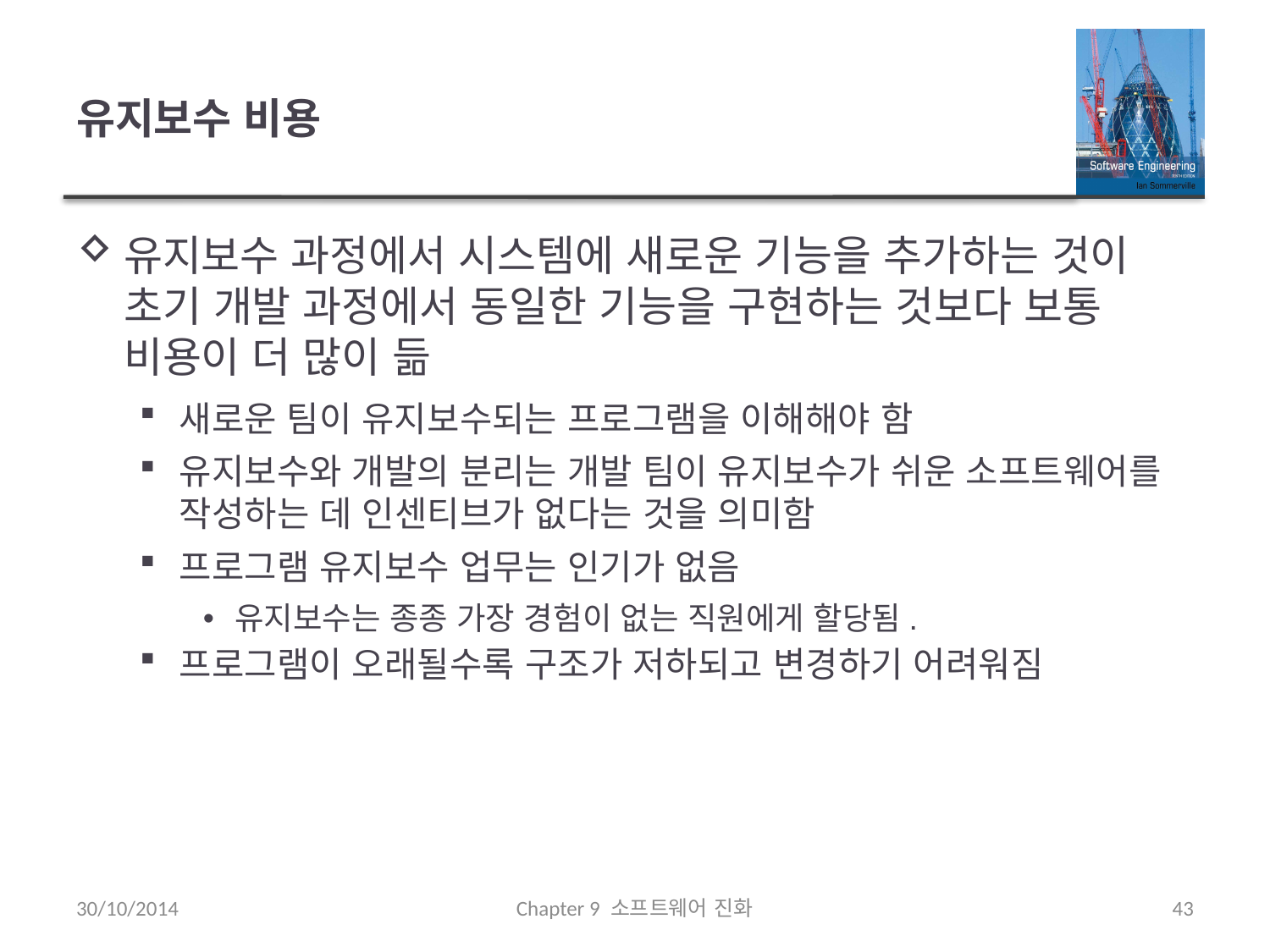

# 유지보수 비용
유지보수 과정에서 시스템에 새로운 기능을 추가하는 것이 초기 개발 과정에서 동일한 기능을 구현하는 것보다 보통 비용이 더 많이 듦
새로운 팀이 유지보수되는 프로그램을 이해해야 함
유지보수와 개발의 분리는 개발 팀이 유지보수가 쉬운 소프트웨어를 작성하는 데 인센티브가 없다는 것을 의미함
프로그램 유지보수 업무는 인기가 없음
유지보수는 종종 가장 경험이 없는 직원에게 할당됨.
프로그램이 오래될수록 구조가 저하되고 변경하기 어려워짐
30/10/2014
Chapter 9 소프트웨어 진화
43